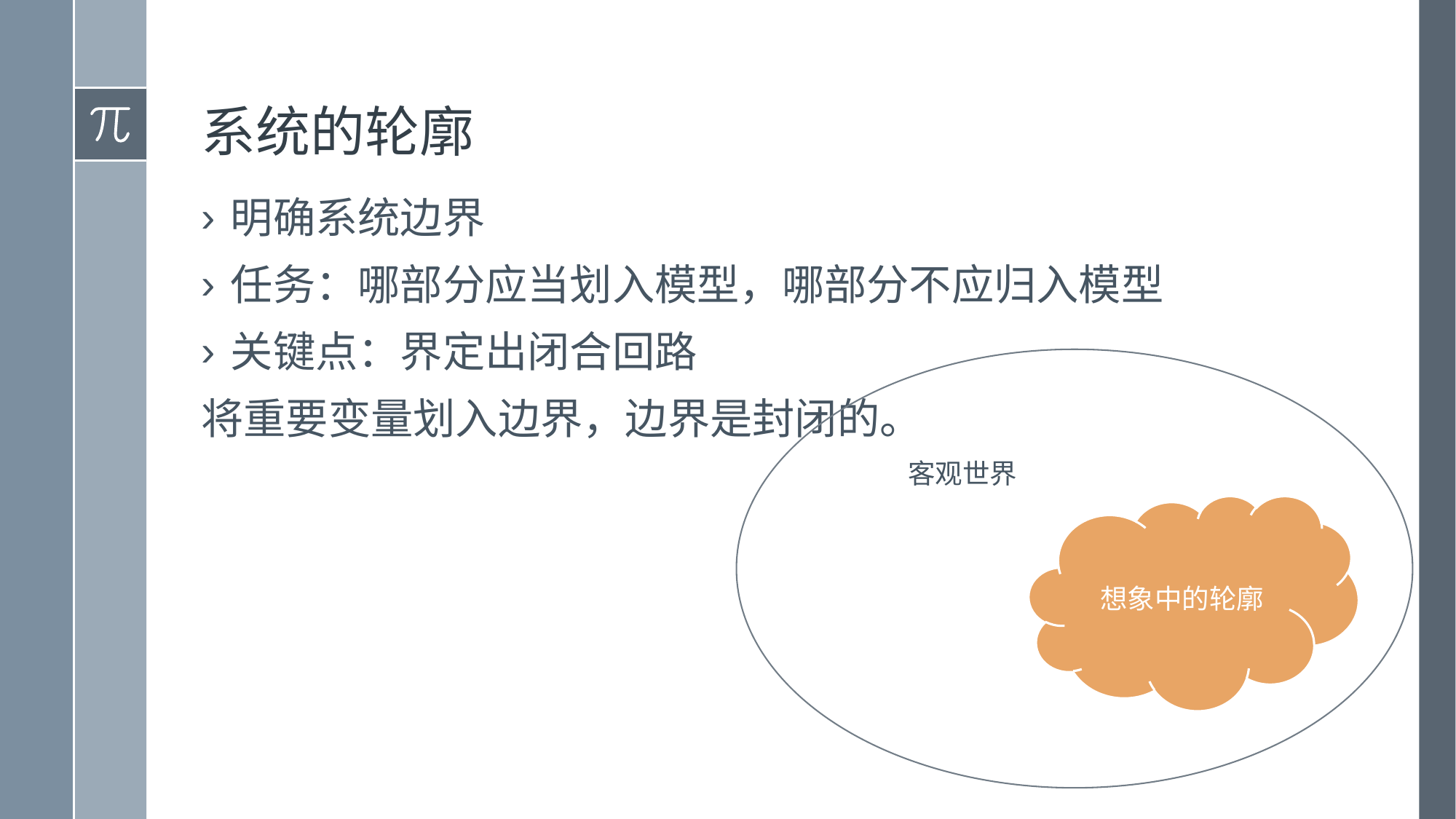

# 系统的轮廓
明确系统边界
任务：哪部分应当划入模型，哪部分不应归入模型
关键点：界定出闭合回路
将重要变量划入边界，边界是封闭的。

客观世界
想象中的轮廓